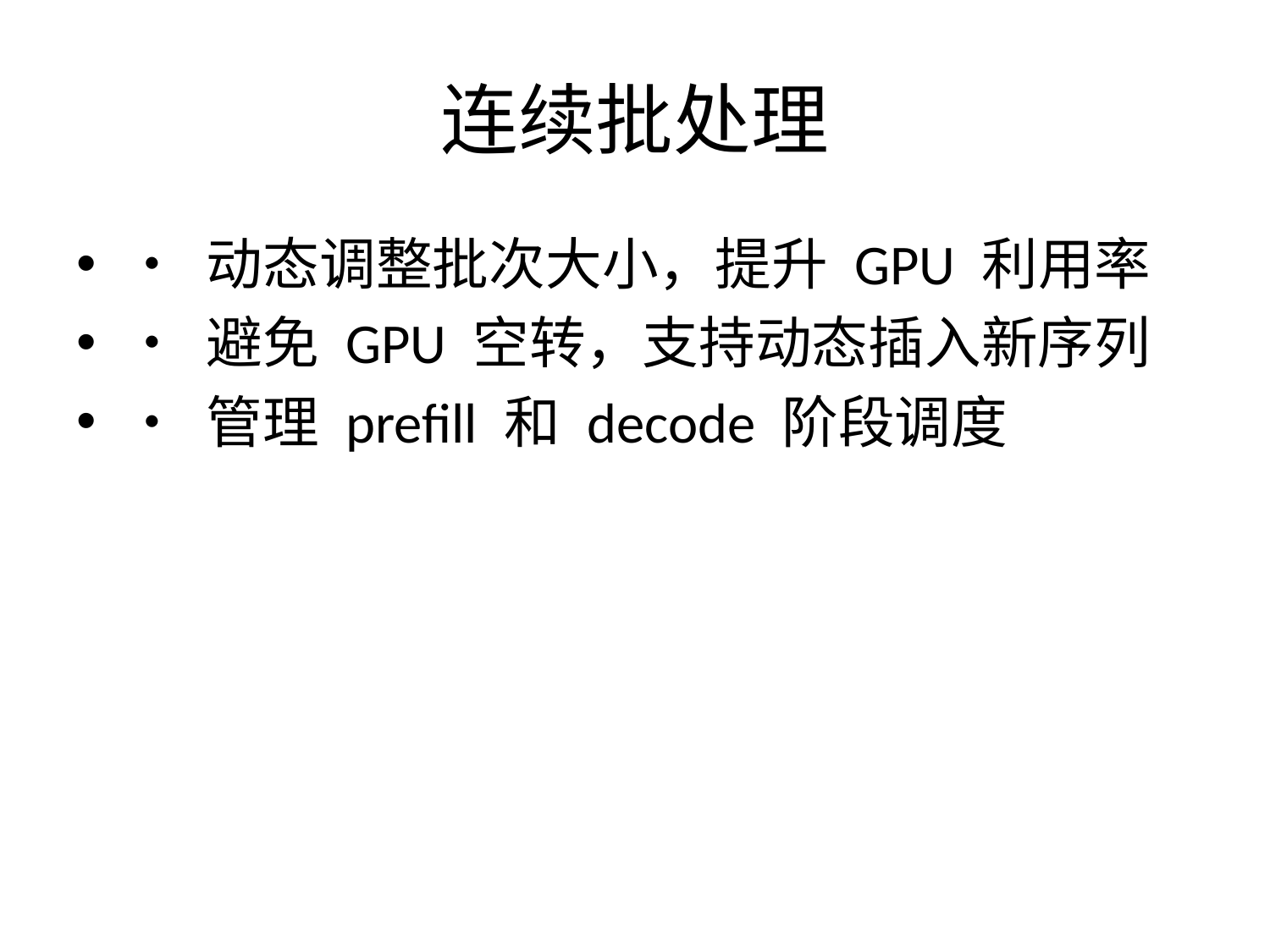

# 连续批处理
• 动态调整批次大小，提升 GPU 利用率
• 避免 GPU 空转，支持动态插入新序列
• 管理 prefill 和 decode 阶段调度